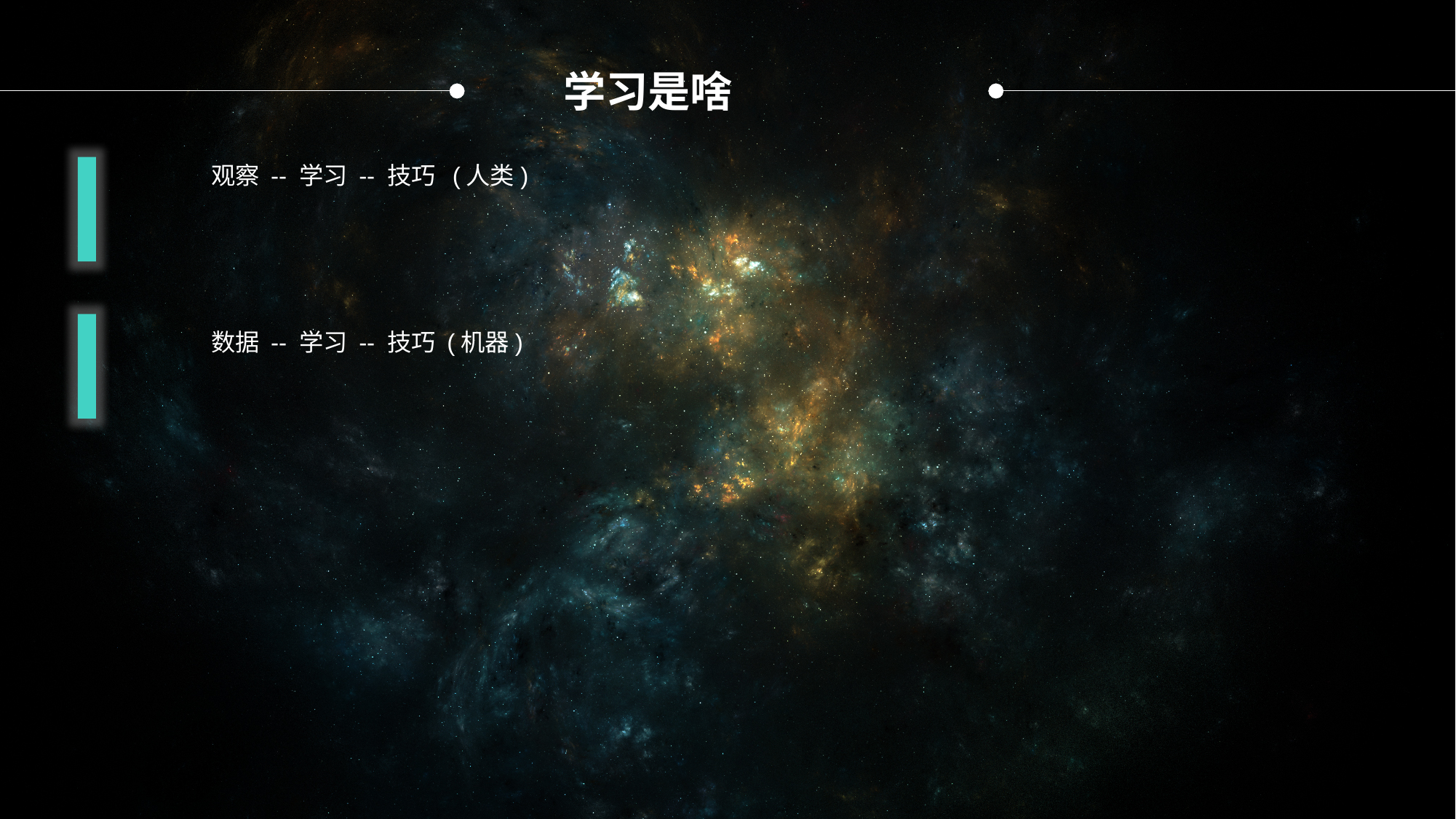

学习是啥
观察 -- 学习 -- 技巧  (人类)

数据 -- 学习 -- 技巧 (机器)